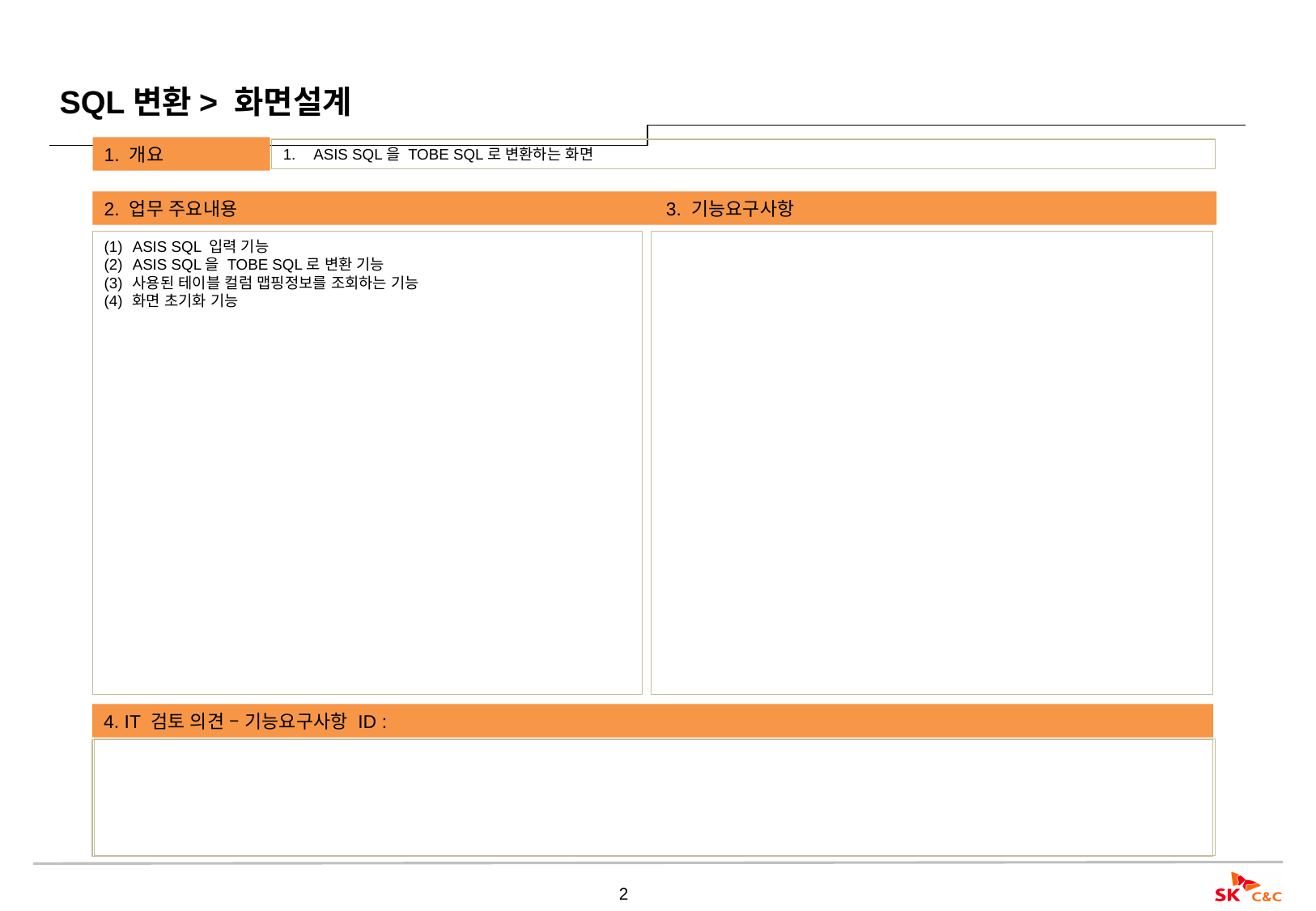

SQL변환> 화면설계

1. 개요
ASIS SQL을 TOBE SQL로 변환하는 화면
2. 업무 주요내용
3. 기능요구사항
ASIS SQL 입력 기능
ASIS SQL을 TOBE SQL로 변환 기능
사용된 테이블 컬럼 맵핑정보를 조회하는 기능
화면 초기화 기능

4. IT 검토 의견 – 기능요구사항 ID :